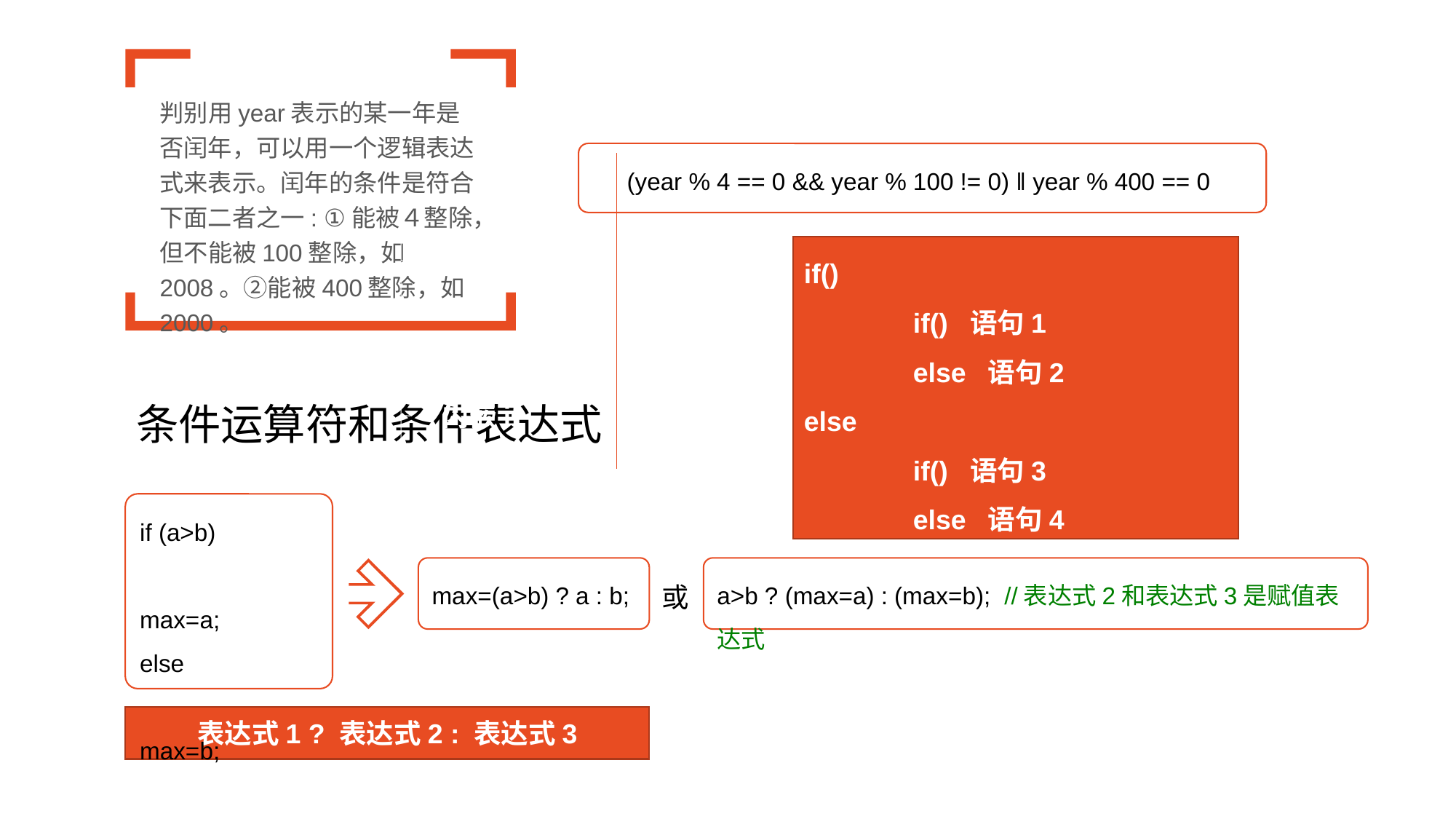

判别用year表示的某一年是否闰年，可以用一个逻辑表达式来表示。闰年的条件是符合下面二者之一: ①能被４整除，但不能被100整除，如2008。②能被400整除，如2000。
(year % 4 == 0 && year % 100 != 0) ‖ year % 400 == 0

if()
	if()  语句1
	else  语句2
else
	if()  语句3
	else  语句4
内嵌if

内嵌if
条件运算符和条件表达式
if (a>b)
	max=a;
else
	max=b;
max=(a>b) ? a : b;
a>b ? (max=a) : (max=b);  //表达式2和表达式3是赋值表达式

或
表达式1 ? 表达式2 : 表达式3